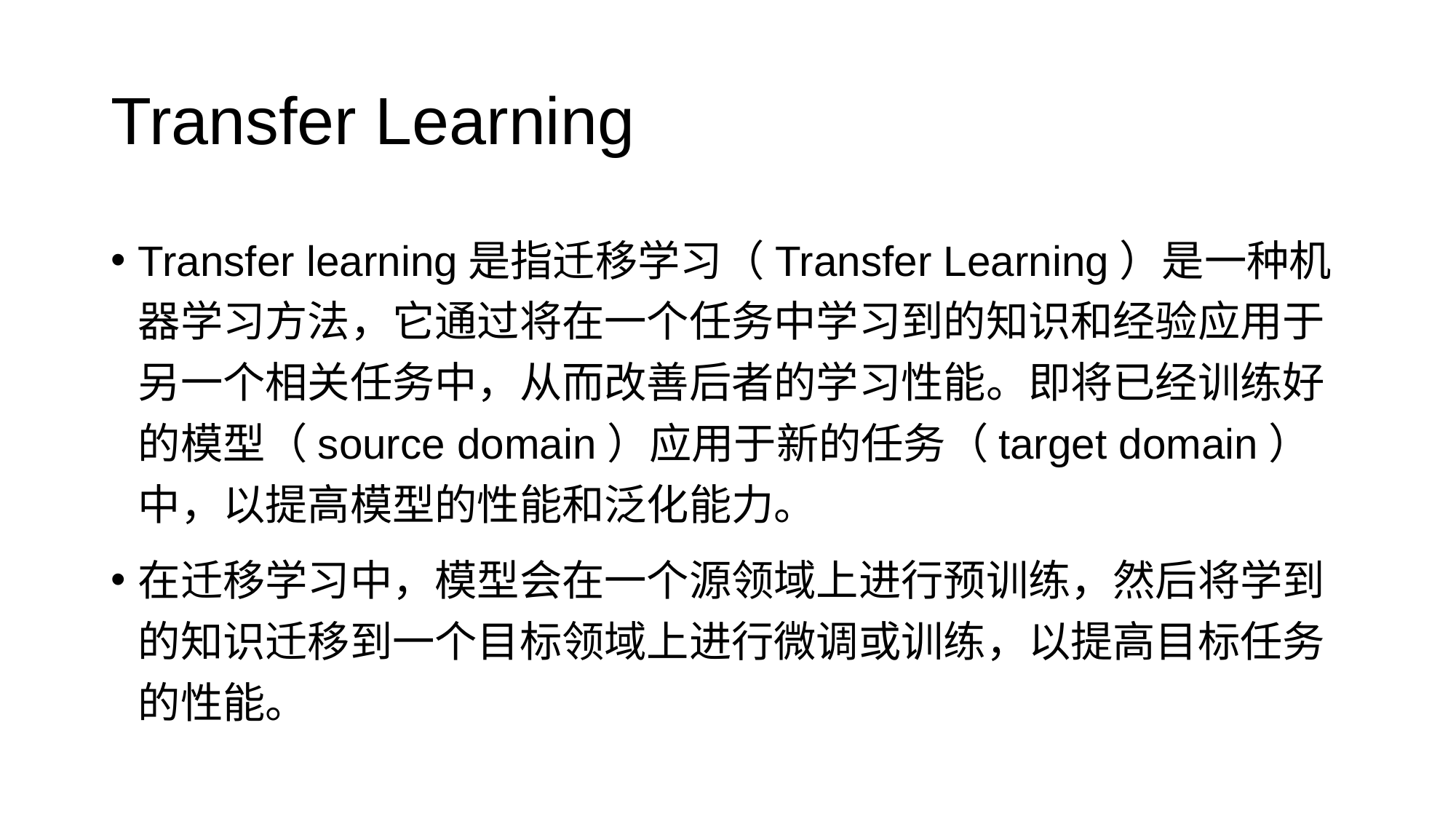

# Transfer Learning
Transfer learning是指迁移学习（Transfer Learning）是一种机器学习方法，它通过将在一个任务中学习到的知识和经验应用于另一个相关任务中，从而改善后者的学习性能。即将已经训练好的模型（source domain）应用于新的任务（target domain）中，以提高模型的性能和泛化能力。
在迁移学习中，模型会在一个源领域上进行预训练，然后将学到的知识迁移到一个目标领域上进行微调或训练，以提高目标任务的性能。